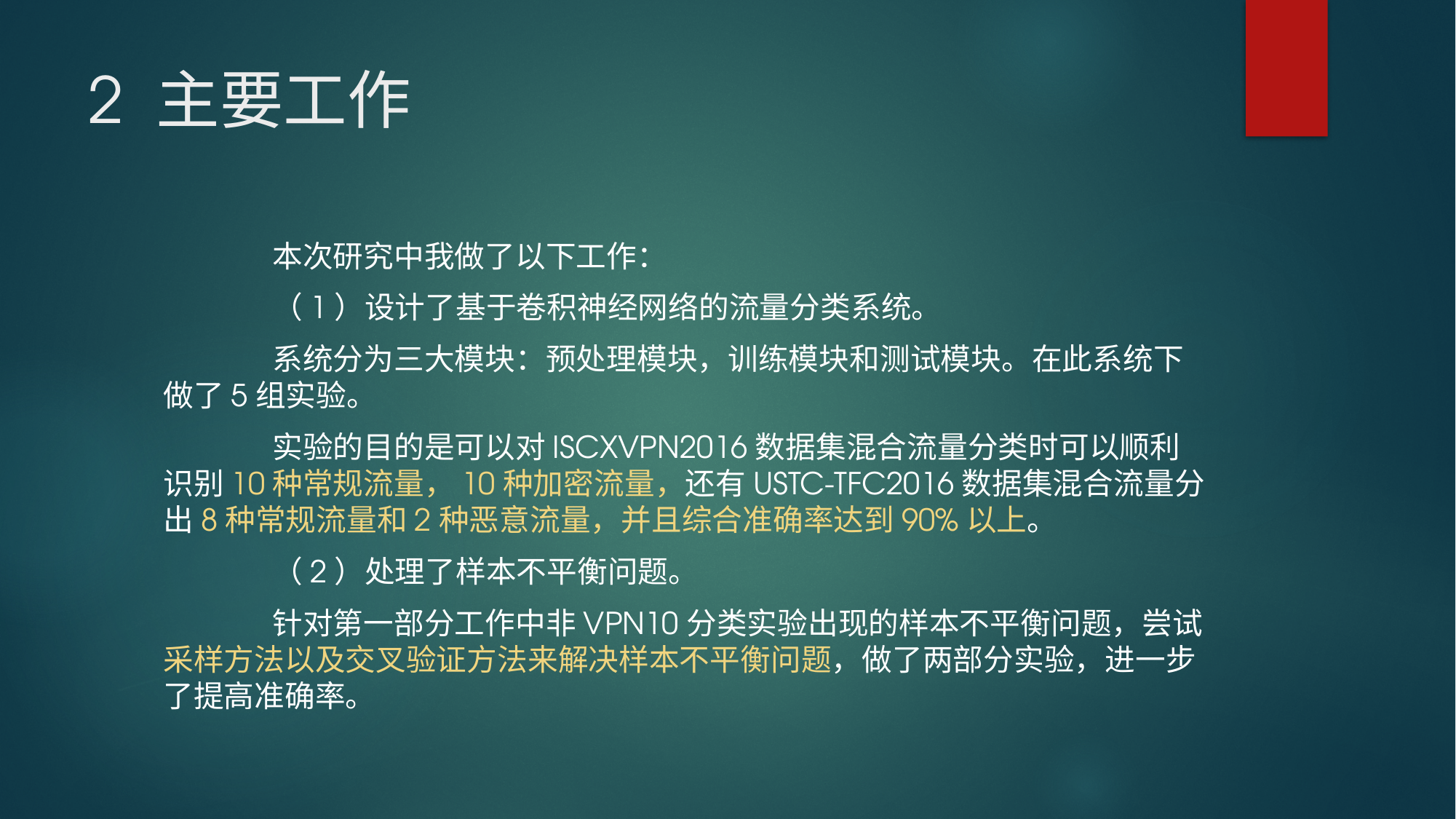

# 2 主要工作
	本次研究中我做了以下工作：
	（1）设计了基于卷积神经网络的流量分类系统。
	系统分为三大模块：预处理模块，训练模块和测试模块。在此系统下做了5组实验。
	实验的目的是可以对ISCXVPN2016数据集混合流量分类时可以顺利识别10种常规流量，10种加密流量，还有USTC-TFC2016数据集混合流量分出8种常规流量和2种恶意流量，并且综合准确率达到90%以上。
	（2）处理了样本不平衡问题。
	针对第一部分工作中非VPN10分类实验出现的样本不平衡问题，尝试采样方法以及交叉验证方法来解决样本不平衡问题，做了两部分实验，进一步了提高准确率。